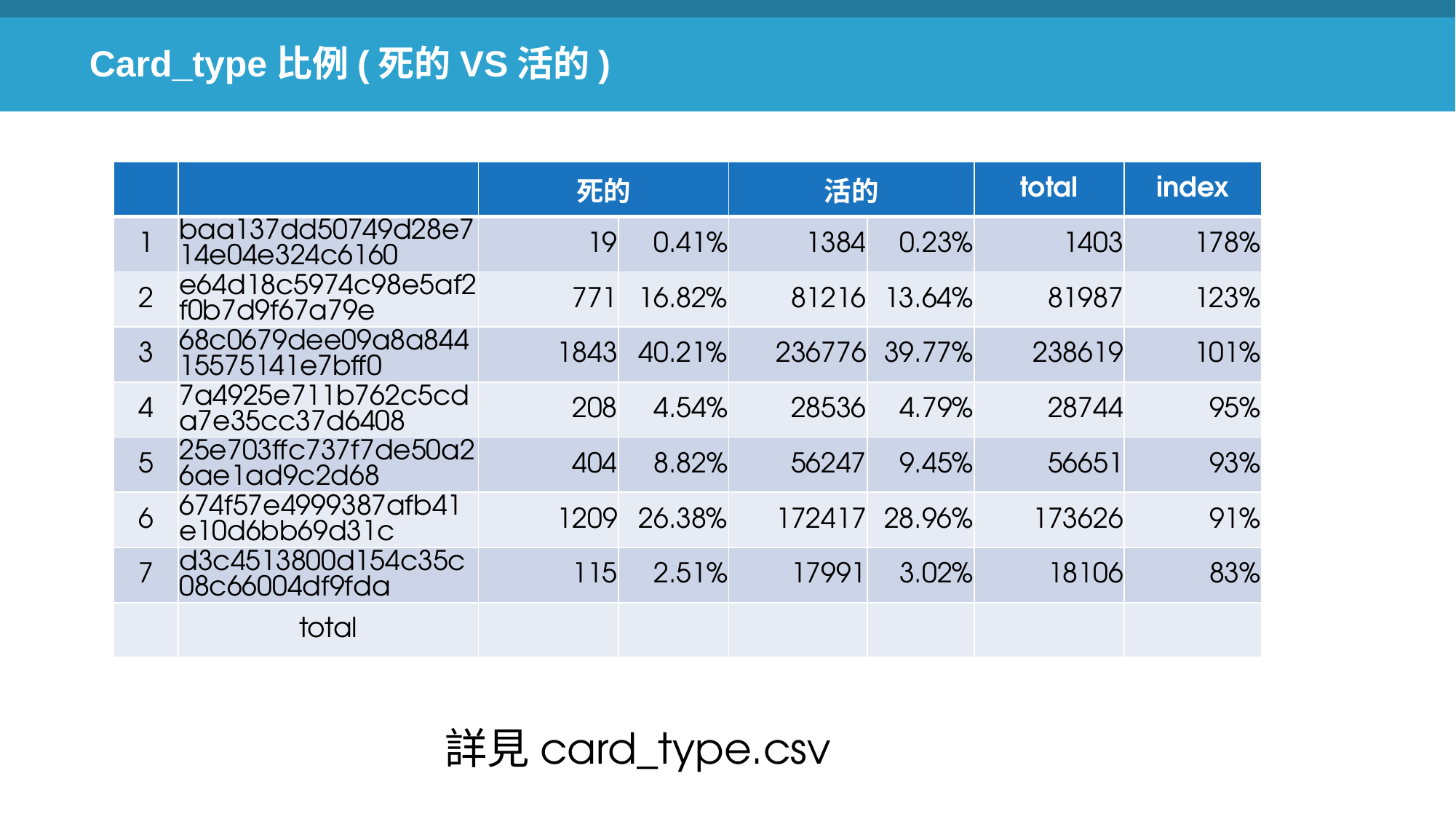

Card_type比例(死的VS活的)
|  |  | 死的 |  | 活的 |  | total | index |
| --- | --- | --- | --- | --- | --- | --- | --- |
| 1 | baa137dd50749d28e714e04e324c6160 | 19 | 0.41% | 1384 | 0.23% | 1403 | 178% |
| 2 | e64d18c5974c98e5af2f0b7d9f67a79e | 771 | 16.82% | 81216 | 13.64% | 81987 | 123% |
| 3 | 68c0679dee09a8a84415575141e7bff0 | 1843 | 40.21% | 236776 | 39.77% | 238619 | 101% |
| 4 | 7a4925e711b762c5cda7e35cc37d6408 | 208 | 4.54% | 28536 | 4.79% | 28744 | 95% |
| 5 | 25e703ffc737f7de50a26ae1ad9c2d68 | 404 | 8.82% | 56247 | 9.45% | 56651 | 93% |
| 6 | 674f57e4999387afb41e10d6bb69d31c | 1209 | 26.38% | 172417 | 28.96% | 173626 | 91% |
| 7 | d3c4513800d154c35c08c66004df9fda | 115 | 2.51% | 17991 | 3.02% | 18106 | 83% |
|  | total |  |  |  |  |  |  |
詳見card_type.csv